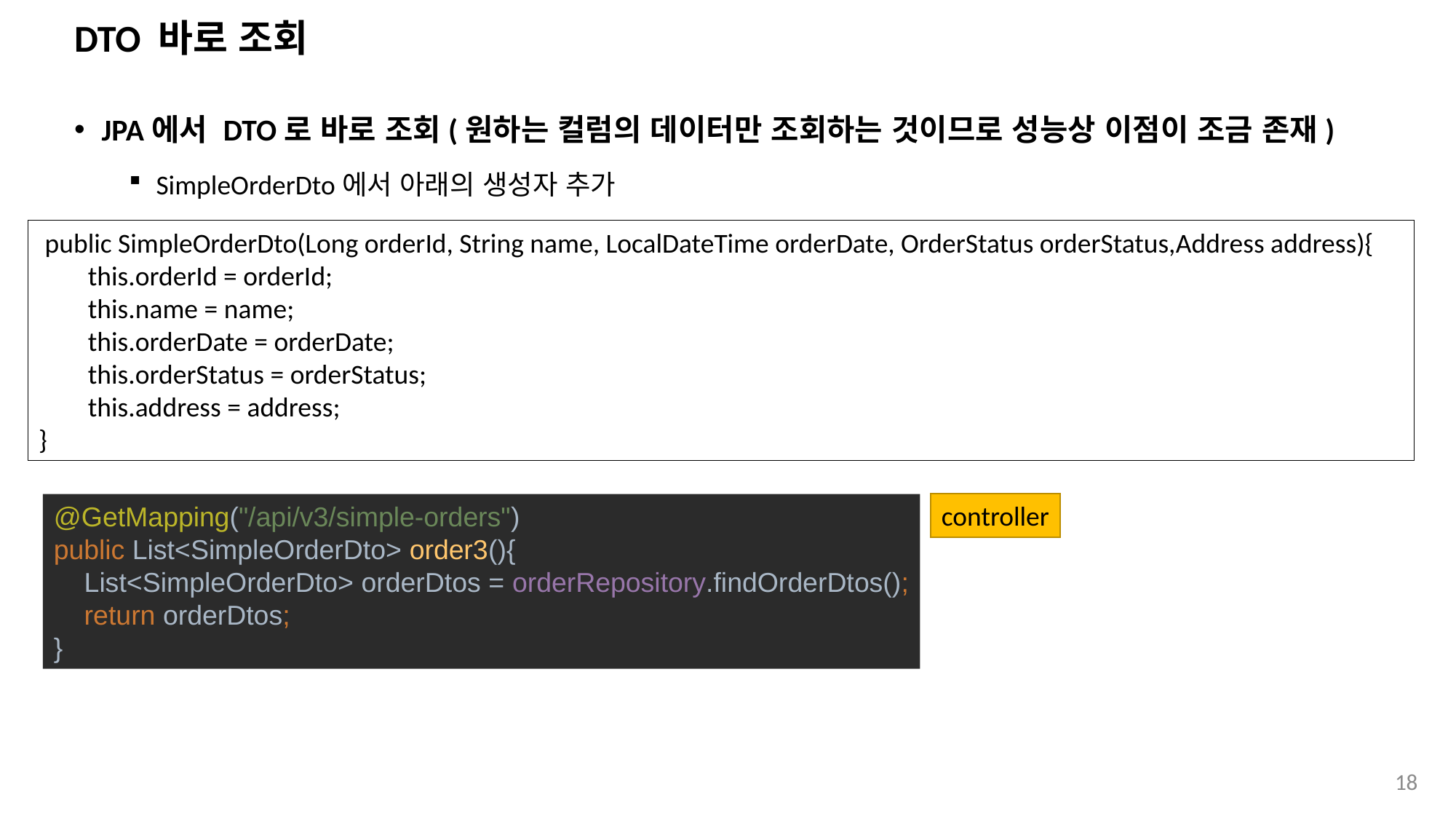

# DTO 바로 조회
JPA에서 DTO로 바로 조회(원하는 컬럼의 데이터만 조회하는 것이므로 성능상 이점이 조금 존재)
SimpleOrderDto에서 아래의 생성자 추가

 public SimpleOrderDto(Long orderId, String name, LocalDateTime orderDate, OrderStatus orderStatus,Address address){
        this.orderId = orderId;
        this.name = name;
        this.orderDate = orderDate;
        this.orderStatus = orderStatus;
        this.address = address;
}
@GetMapping("/api/v3/simple-orders")
public List<SimpleOrderDto> order3(){
    List<SimpleOrderDto> orderDtos = orderRepository.findOrderDtos();
    return orderDtos;
}
controller
18